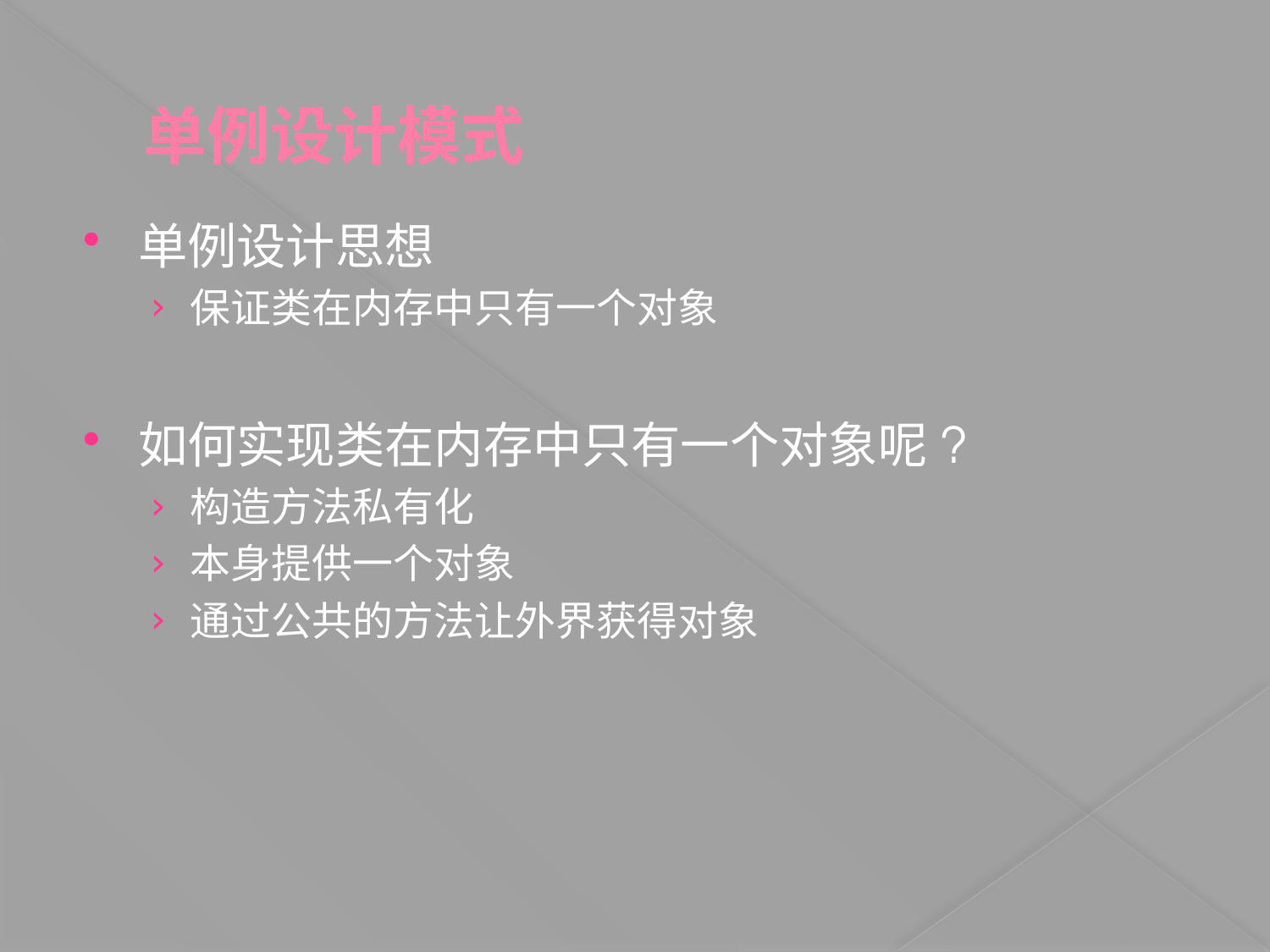

# 单例设计模式
单例设计思想
保证类在内存中只有一个对象

如何实现类在内存中只有一个对象呢?
构造方法私有化
本身提供一个对象
通过公共的方法让外界获得对象